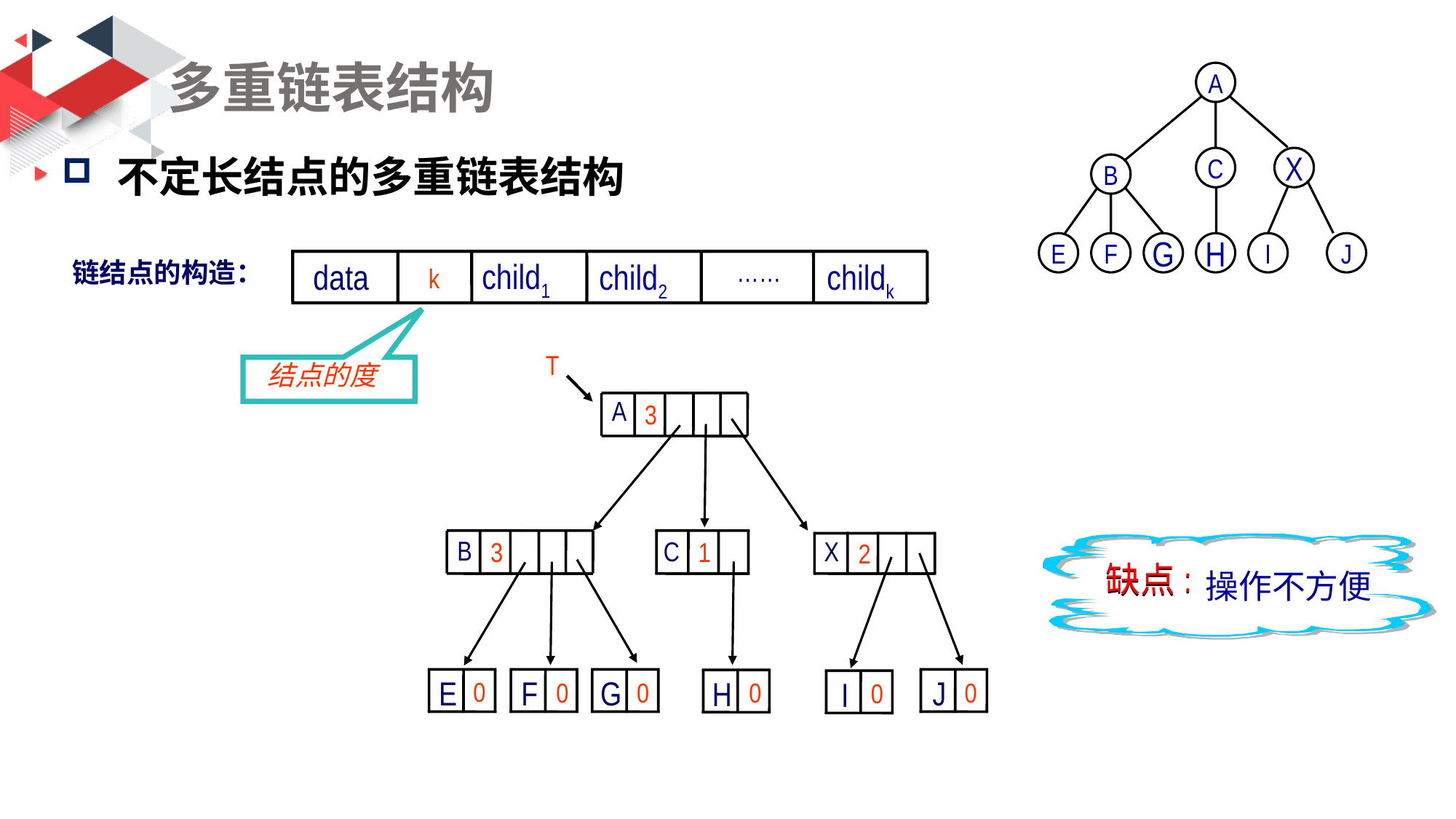

# 多重链表结构
A

C
X
B

E
F
G
H
I
J
不定长结点的多重链表结构
 child1
data

 child2
 childk
链结点的构造：

……

k

T

A
3

B
C
X
1
3

2

E

F

G

J

H

I

0
0
0
0
0
0
结点的度

缺点:
操作不方便